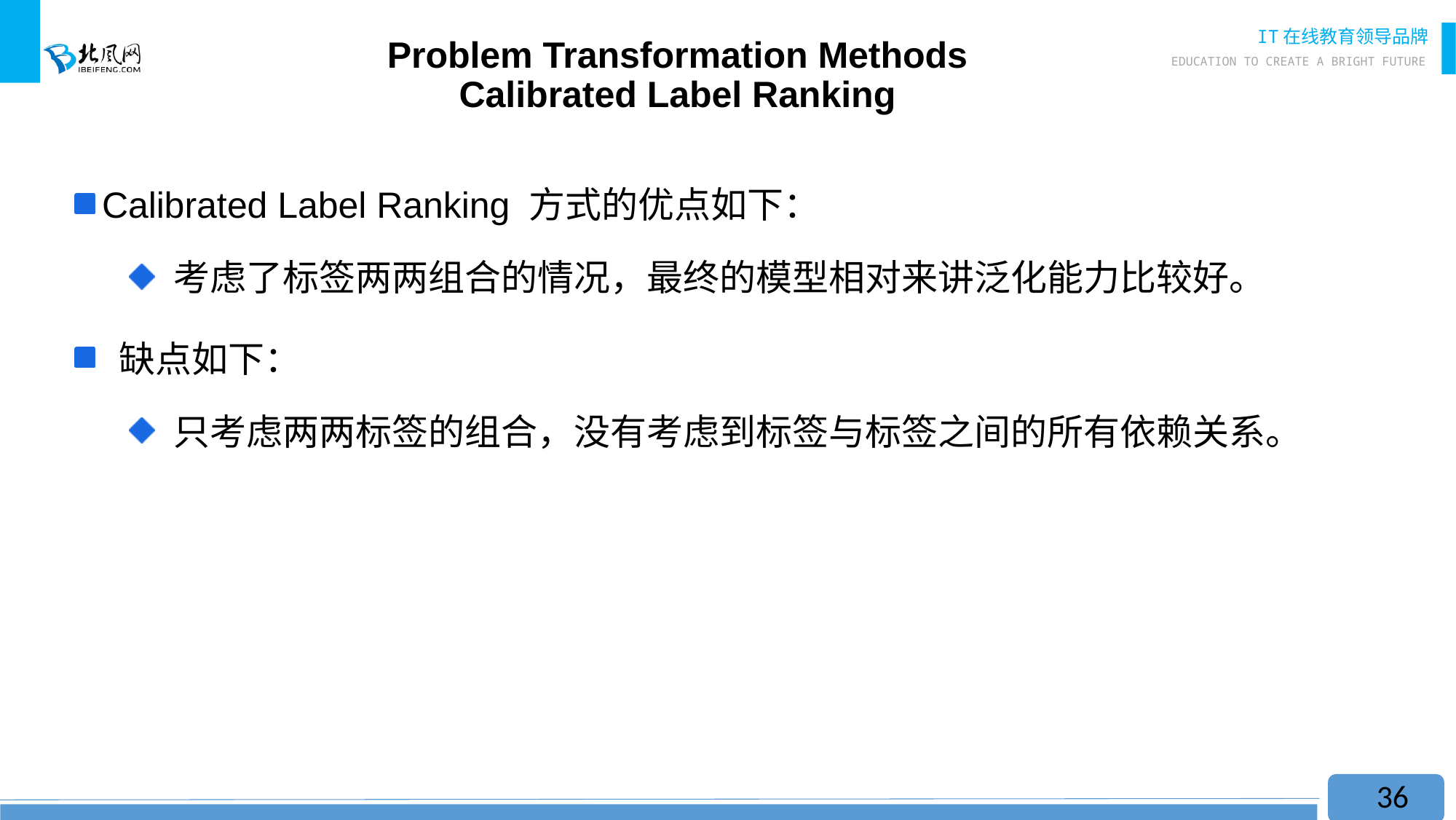

# Problem Transformation Methods Calibrated Label Ranking
Calibrated Label Ranking 方式的优点如下：
 考虑了标签两两组合的情况，最终的模型相对来讲泛化能力比较好。
 缺点如下：
 只考虑两两标签的组合，没有考虑到标签与标签之间的所有依赖关系。